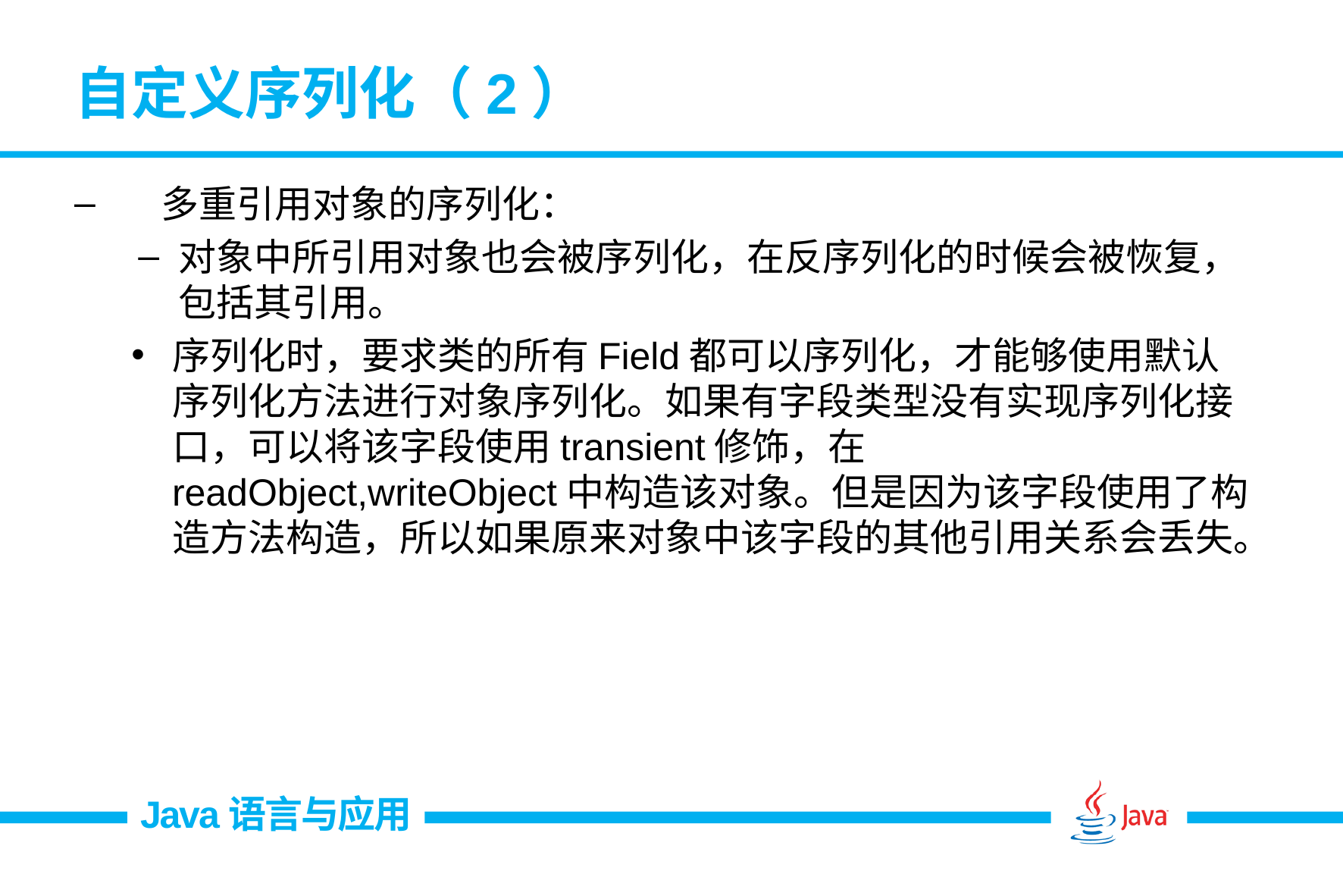

# 自定义序列化（2）
多重引用对象的序列化：
对象中所引用对象也会被序列化，在反序列化的时候会被恢复，包括其引用。
序列化时，要求类的所有Field都可以序列化，才能够使用默认序列化方法进行对象序列化。如果有字段类型没有实现序列化接口，可以将该字段使用transient修饰，在readObject,writeObject中构造该对象。但是因为该字段使用了构造方法构造，所以如果原来对象中该字段的其他引用关系会丢失。